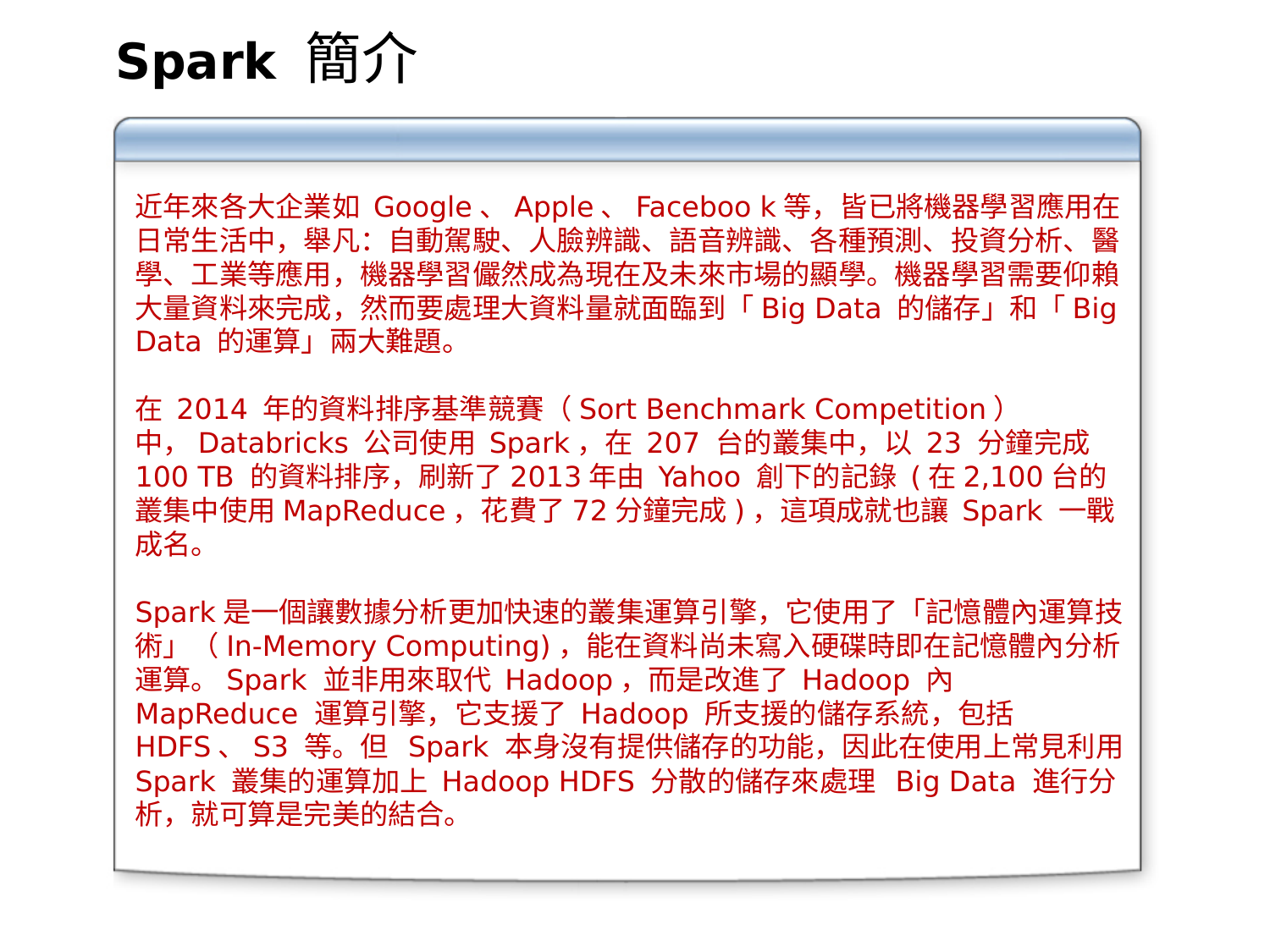

Spark 簡介
近年來各大企業如 Google、Apple、Faceboo k等，皆已將機器學習應用在日常生活中，舉凡：自動駕駛、人臉辨識、語音辨識、各種預測、投資分析、醫學、工業等應用，機器學習儼然成為現在及未來市場的顯學。機器學習需要仰賴大量資料來完成，然而要處理大資料量就面臨到「Big Data 的儲存」和「Big Data 的運算」兩大難題。

在 2014 年的資料排序基準競賽（Sort Benchmark Competition）中，Databricks 公司使用 Spark，在 207 台的叢集中，以 23 分鐘完成 100 TB 的資料排序，刷新了2013年由 Yahoo 創下的記錄 (在2,100台的叢集中使用MapReduce，花費了72分鐘完成)，這項成就也讓 Spark 一戰成名。

Spark是一個讓數據分析更加快速的叢集運算引擎，它使用了「記憶體內運算技術」（In-Memory Computing)，能在資料尚未寫入硬碟時即在記憶體內分析運算。Spark 並非用來取代 Hadoop，而是改進了 Hadoop 內 MapReduce 運算引擎，它支援了 Hadoop 所支援的儲存系統，包括 HDFS、S3 等。但  Spark 本身沒有提供儲存的功能，因此在使用上常見利用 Spark 叢集的運算加上 Hadoop HDFS 分散的儲存來處理  Big Data 進行分析，就可算是完美的結合。